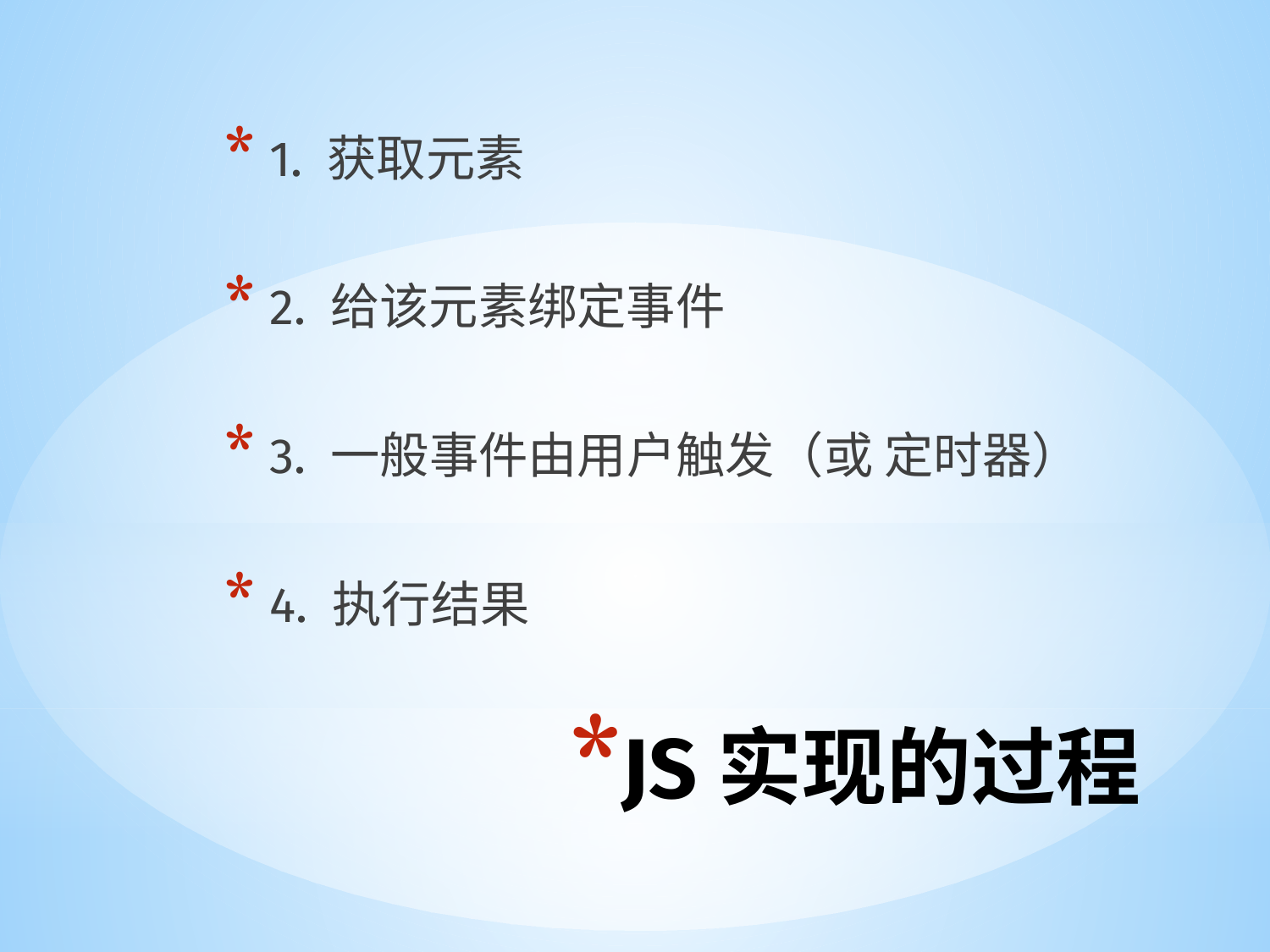

1. 获取元素

2. 给该元素绑定事件

3. 一般事件由用户触发（或 定时器）

4. 执行结果
# JS实现的过程